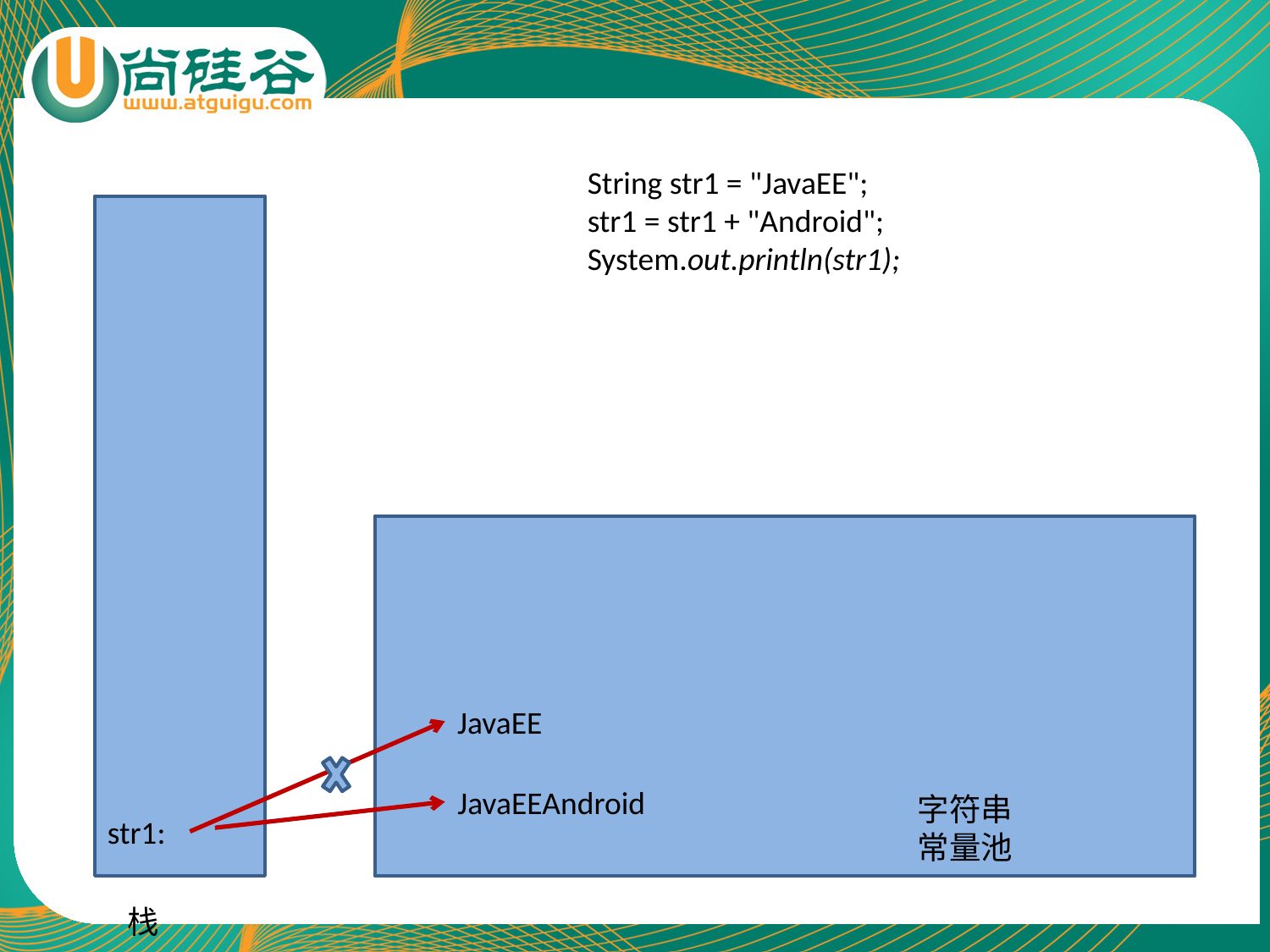

String str1 = "JavaEE";
str1 = str1 + "Android";
System.out.println(str1);

JavaEE

JavaEEAndroid
字符串常量池
str1:
栈